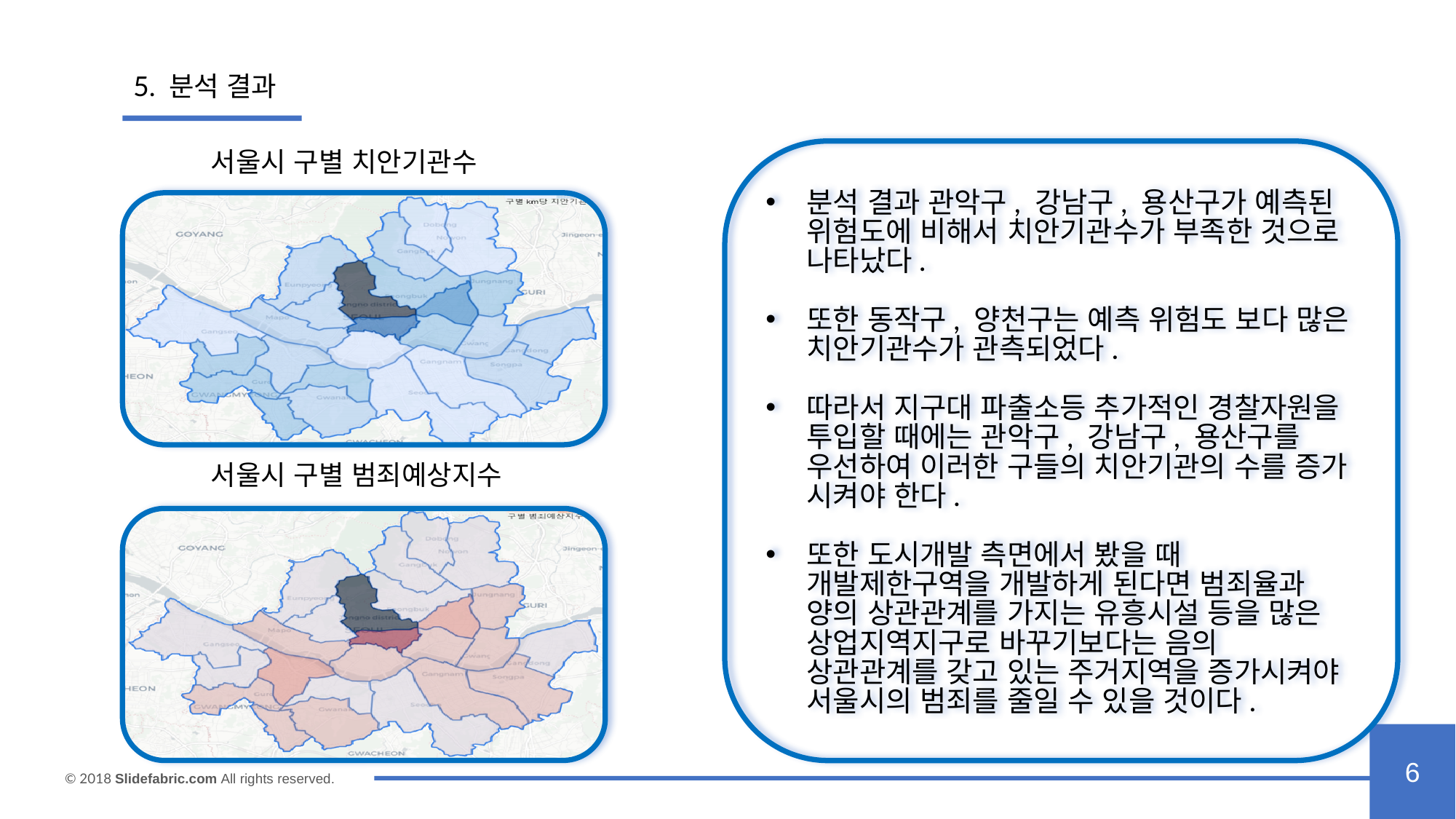

5. 분석 결과

서울시 구별 치안기관수

분석 결과 관악구, 강남구, 용산구가 예측된 위험도에 비해서 치안기관수가 부족한 것으로 나타났다.

또한 동작구, 양천구는 예측 위험도 보다 많은 치안기관수가 관측되었다.

따라서 지구대 파출소등 추가적인 경찰자원을 투입할 때에는 관악구, 강남구, 용산구를 우선하여 이러한 구들의 치안기관의 수를 증가 시켜야 한다.

또한 도시개발 측면에서 봤을 때 개발제한구역을 개발하게 된다면 범죄율과 양의 상관관계를 가지는 유흥시설 등을 많은 상업지역지구로 바꾸기보다는 음의 상관관계를 갖고 있는 주거지역을 증가시켜야 서울시의 범죄를 줄일 수 있을 것이다.

서울시 구별 범죄예상지수